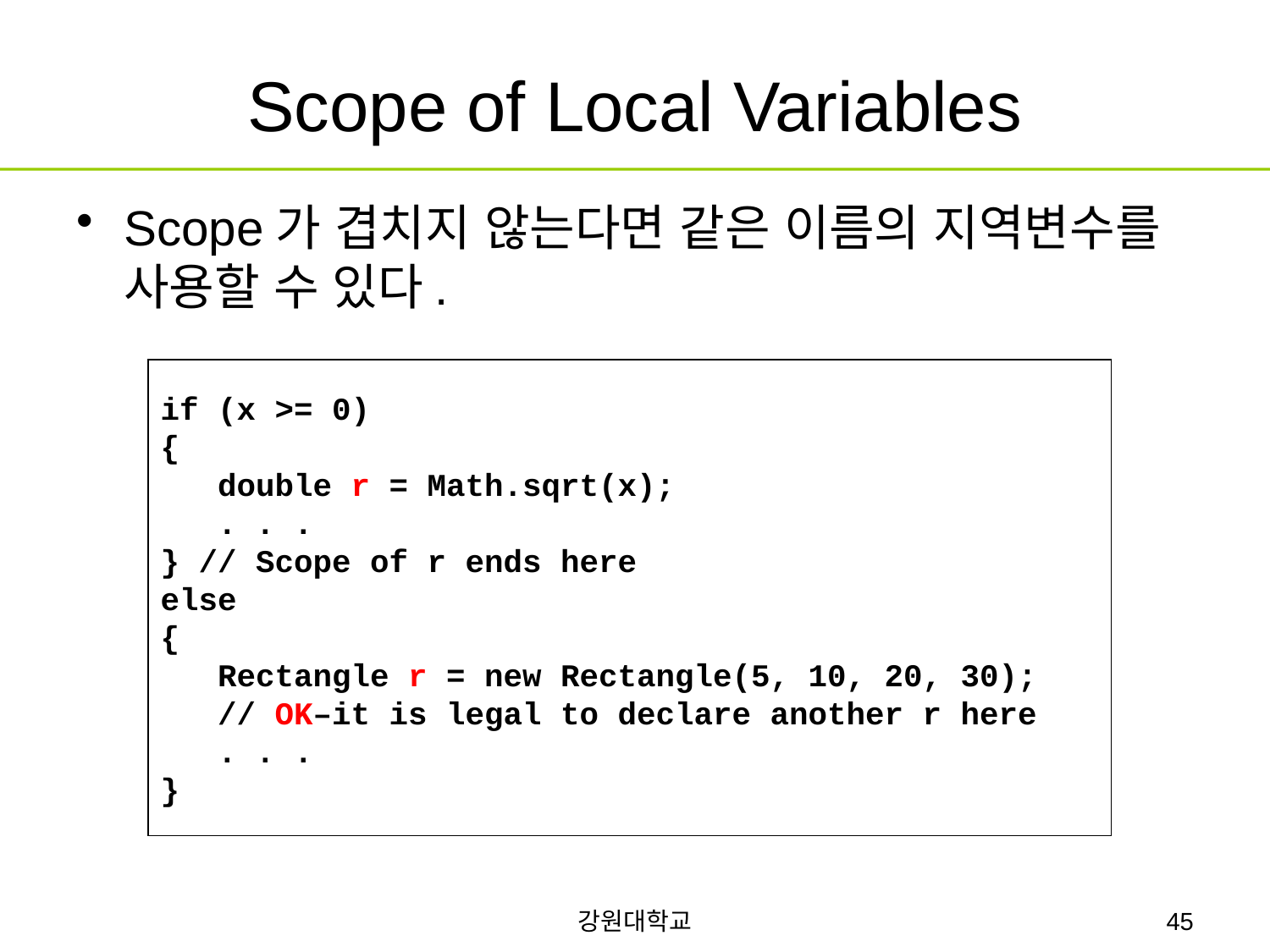

# Scope of Local Variables

Scope가 겹치지 않는다면 같은 이름의 지역변수를 사용할 수 있다.
if (x >= 0)
{
   double r = Math.sqrt(x);
   . . .
} // Scope of r ends here
else
{
   Rectangle r = new Rectangle(5, 10, 20, 30);
   // OK–it is legal to declare another r here
   . . .
}

강원대학교
45